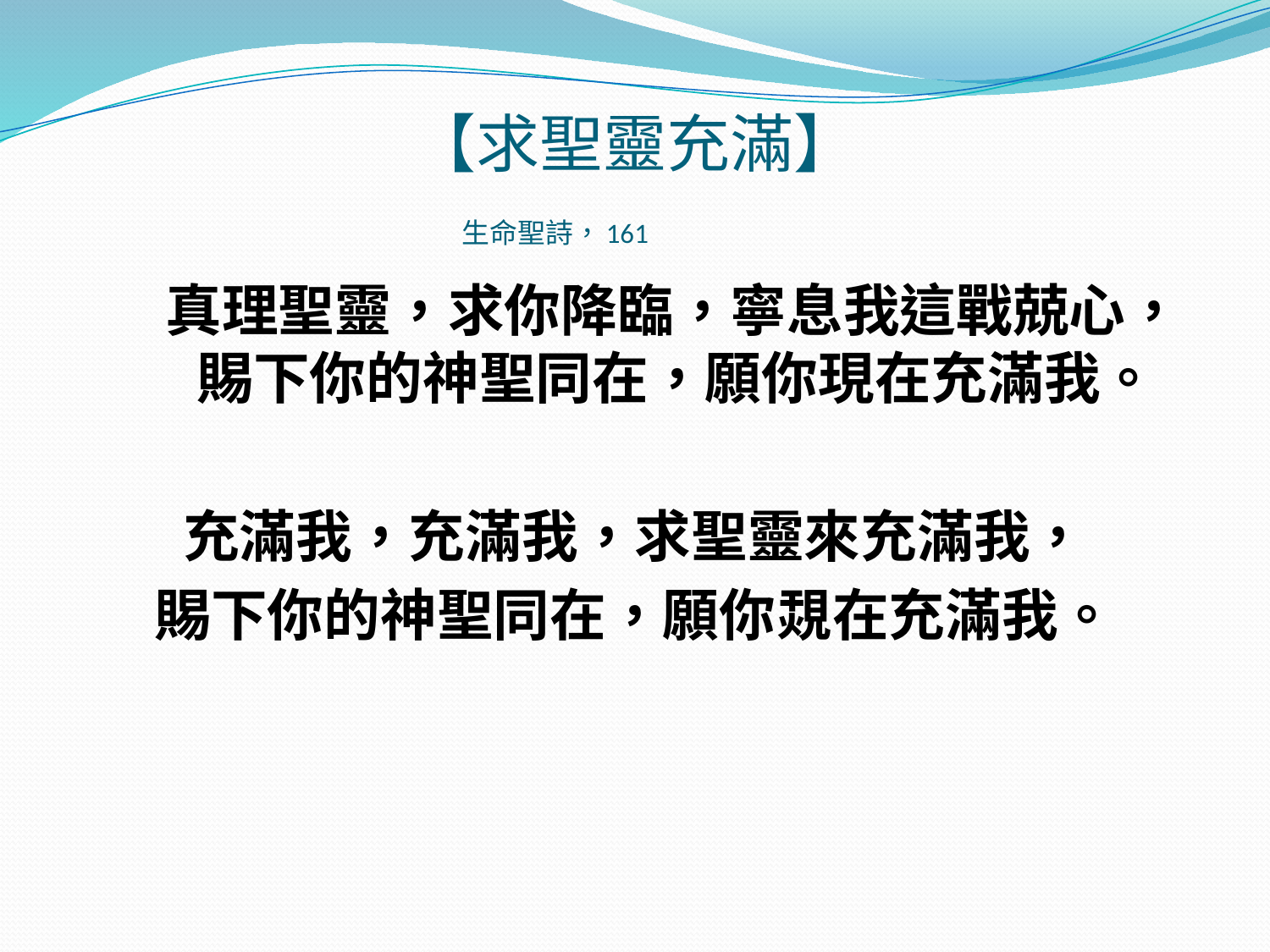

# 【求聖靈充滿】 生命聖詩，161
     真理聖靈，求你降臨，寧息我這戰兢心，
 賜下你的神聖同在，願你現在充滿我。

充滿我，充滿我，求聖靈來充滿我，
賜下你的神聖同在，願你覝在充滿我。